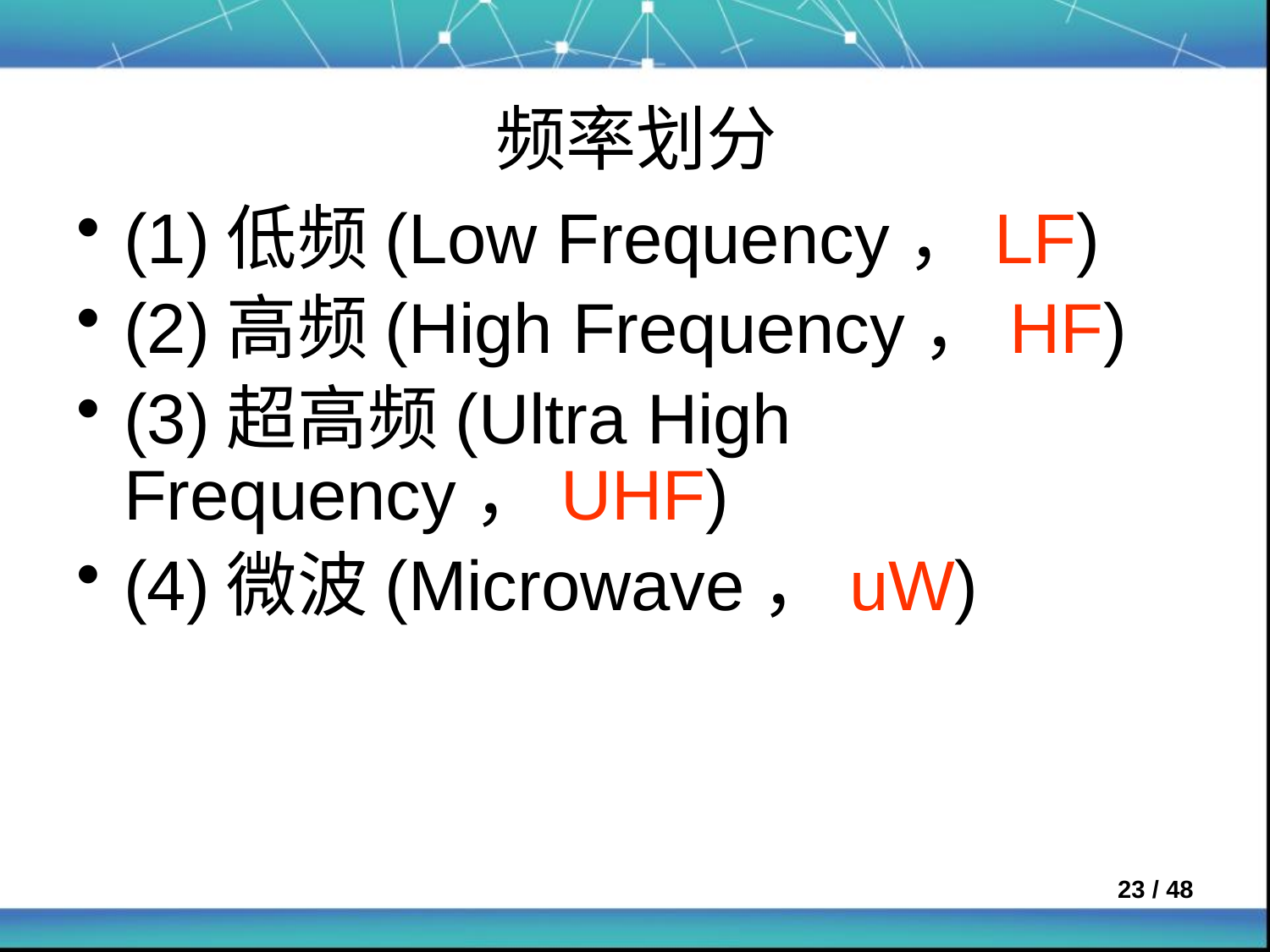

# 频率划分
(1)低频(Low Frequency，LF)
(2)高频(High Frequency，HF)
(3)超高频(Ultra High Frequency，UHF)
(4)微波(Microwave，uW)
23 / 48